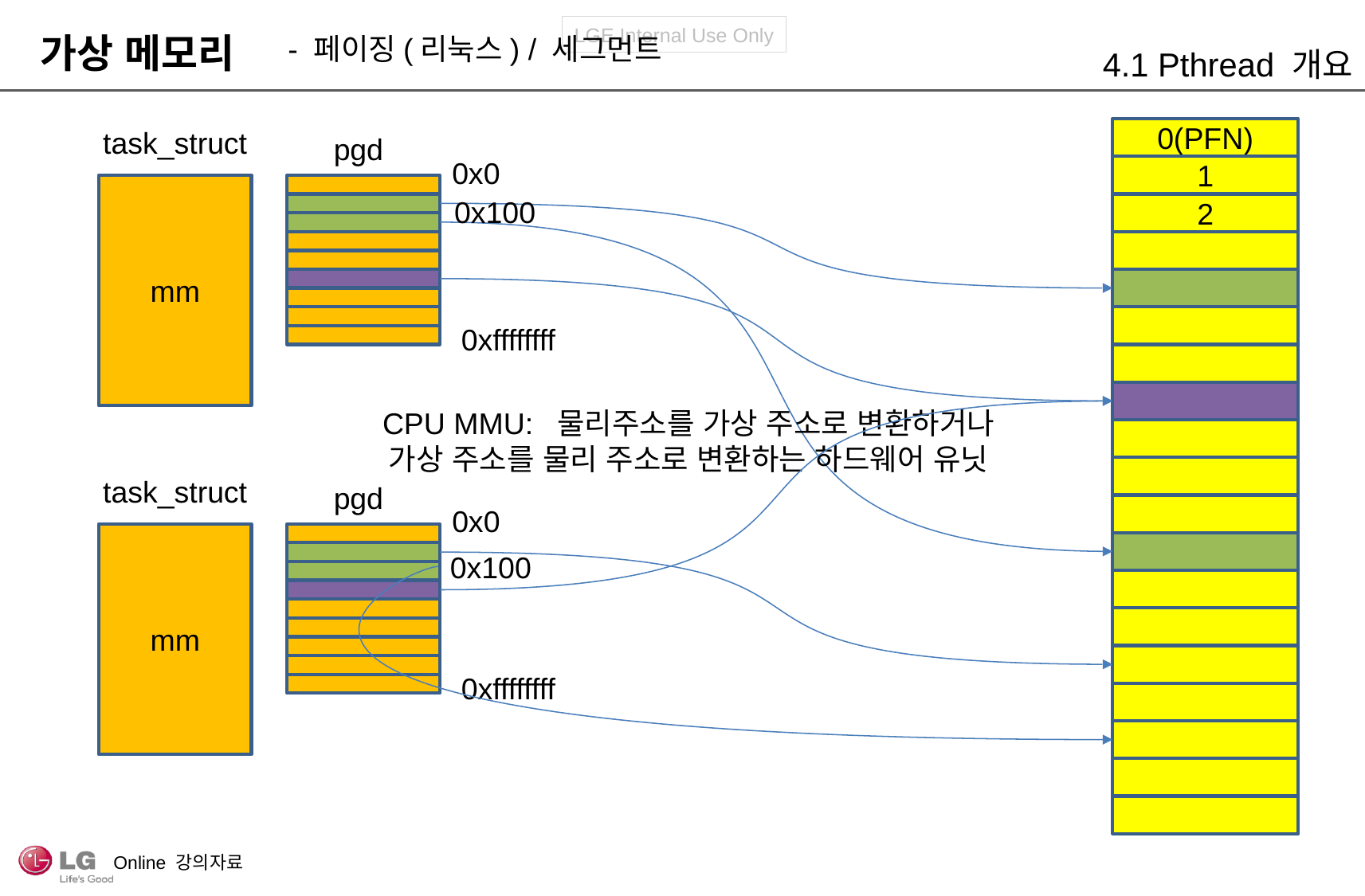

- 페이징(리눅스) / 세그먼트
가상 메모리
4.1 Pthread 개요

task_struct
0(PFN)
pgd
0x0
1
mm

0x100

2

0xffffffff

CPU MMU:  물리주소를 가상 주소로 변환하거나 가상 주소를 물리 주소로 변환하는 하드웨어 유닛

task_struct
pgd

0x0
mm

0x100

0xffffffff